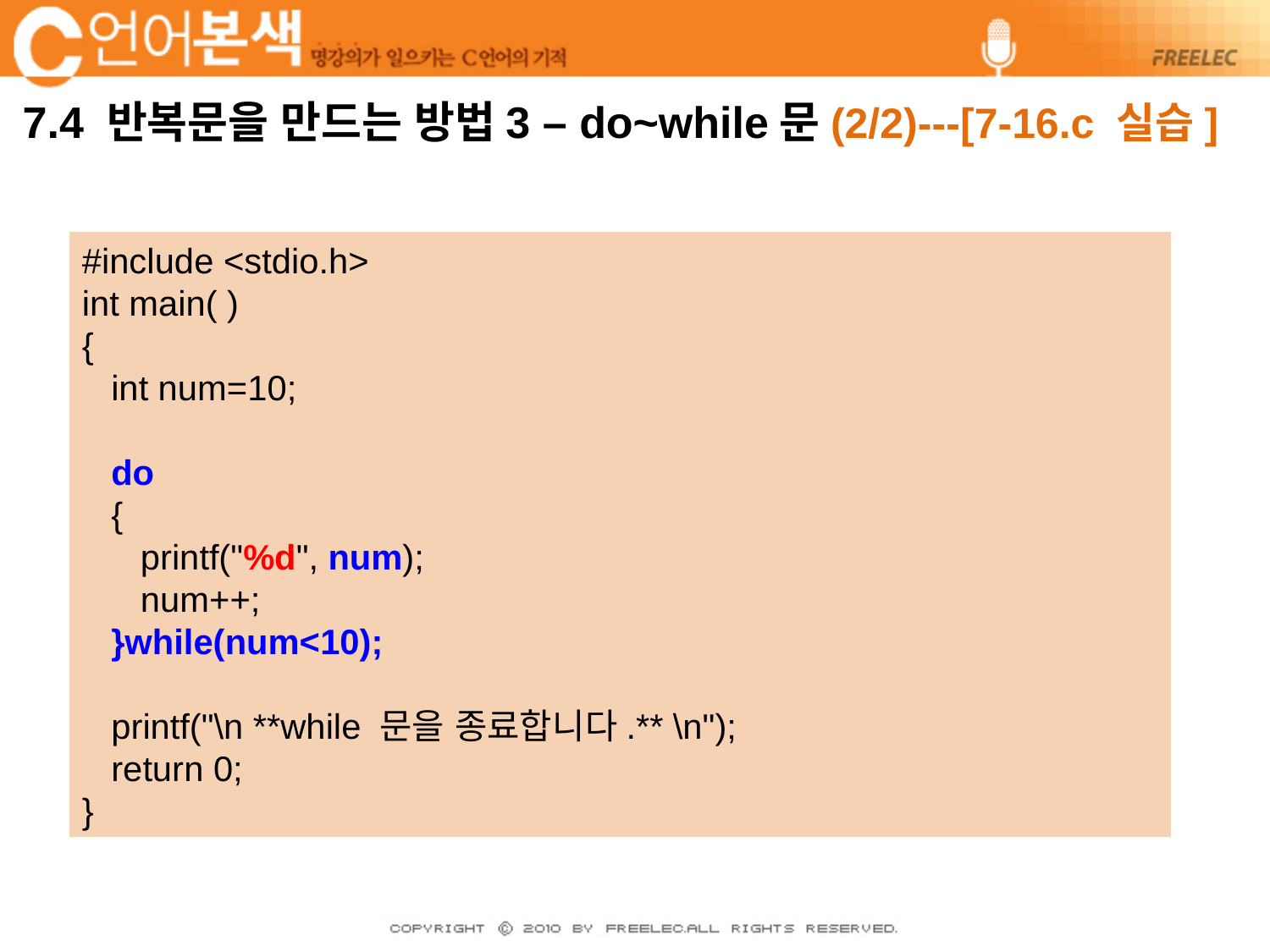

# 7.4 반복문을 만드는 방법3 – do~while문(2/2)---[7-16.c 실습]

#include <stdio.h>
int main( )
{
   int num=10;

   do
   {
      printf("%d", num);
      num++;
   }while(num<10);

   printf("\n **while 문을 종료합니다.** \n");
   return 0;
}